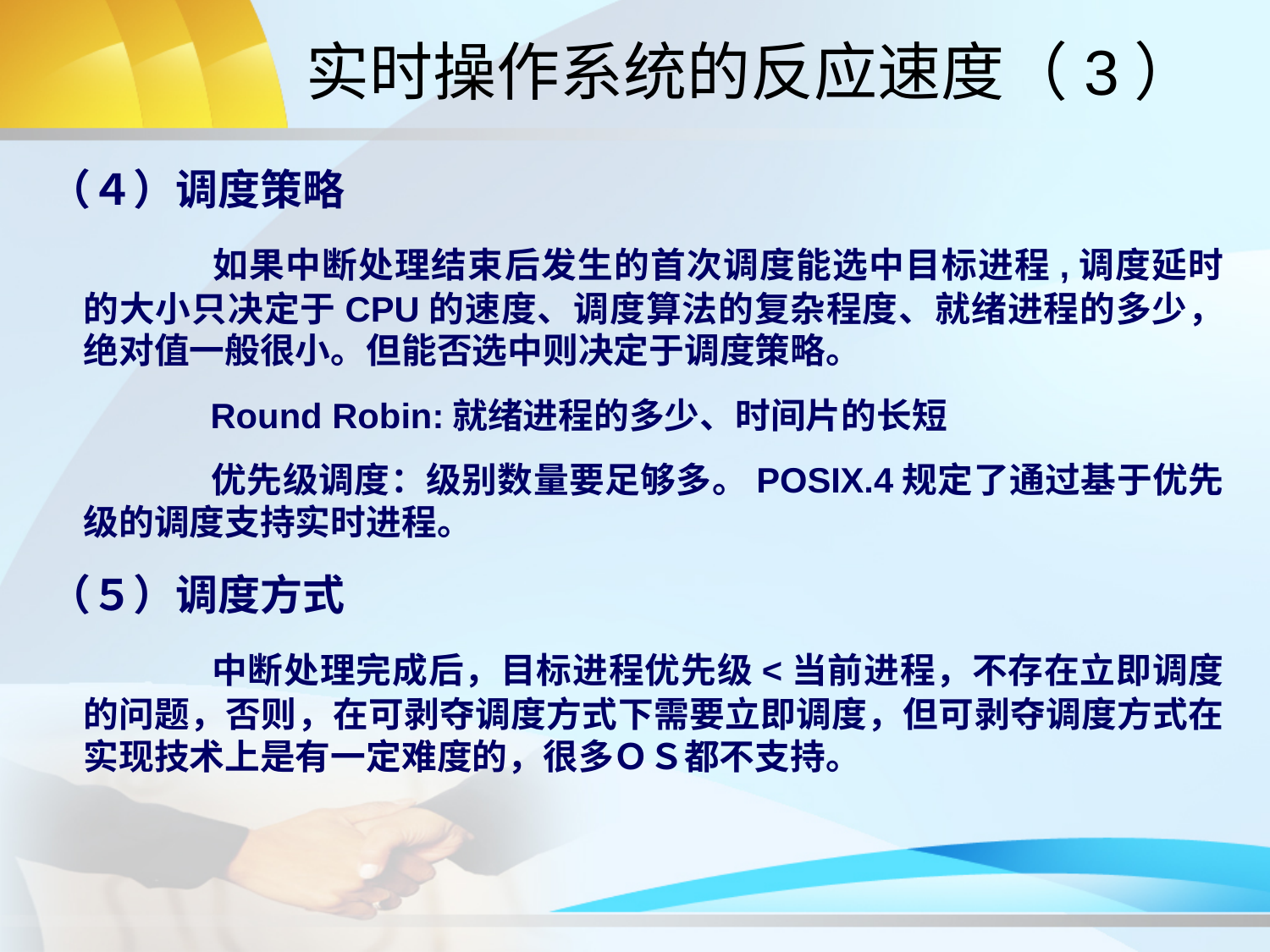

# 实时操作系统的反应速度（3）
（４）调度策略
		如果中断处理结束后发生的首次调度能选中目标进程,调度延时的大小只决定于CPU的速度、调度算法的复杂程度、就绪进程的多少，绝对值一般很小。但能否选中则决定于调度策略。
		Round Robin:就绪进程的多少、时间片的长短
		优先级调度：级别数量要足够多。POSIX.4规定了通过基于优先级的调度支持实时进程。
（５）调度方式
		中断处理完成后，目标进程优先级<当前进程，不存在立即调度的问题，否则，在可剥夺调度方式下需要立即调度，但可剥夺调度方式在实现技术上是有一定难度的，很多ＯＳ都不支持。